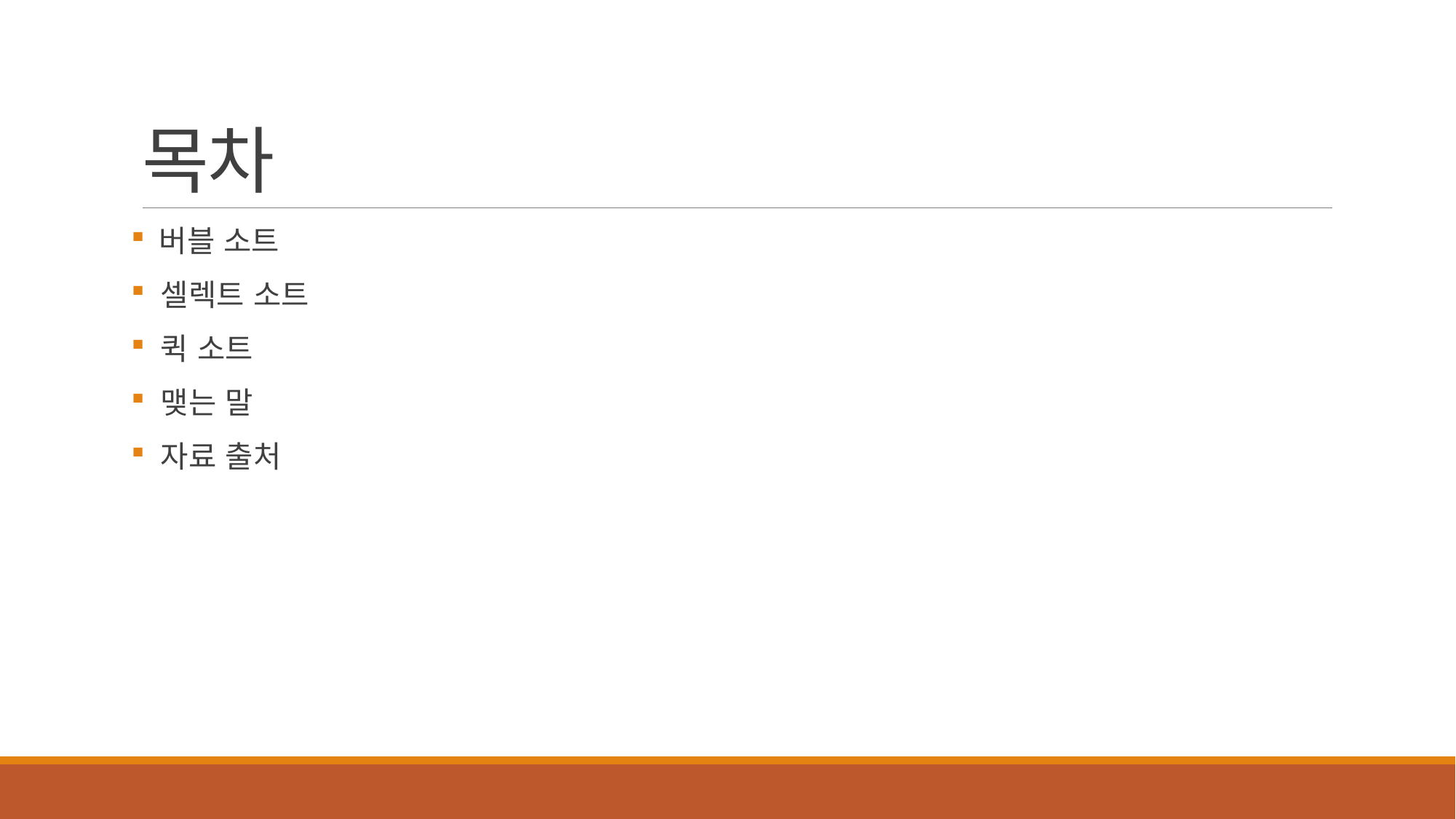

# 목차
 버블 소트
 셀렉트 소트
 퀵 소트
 맺는 말
 자료 출처